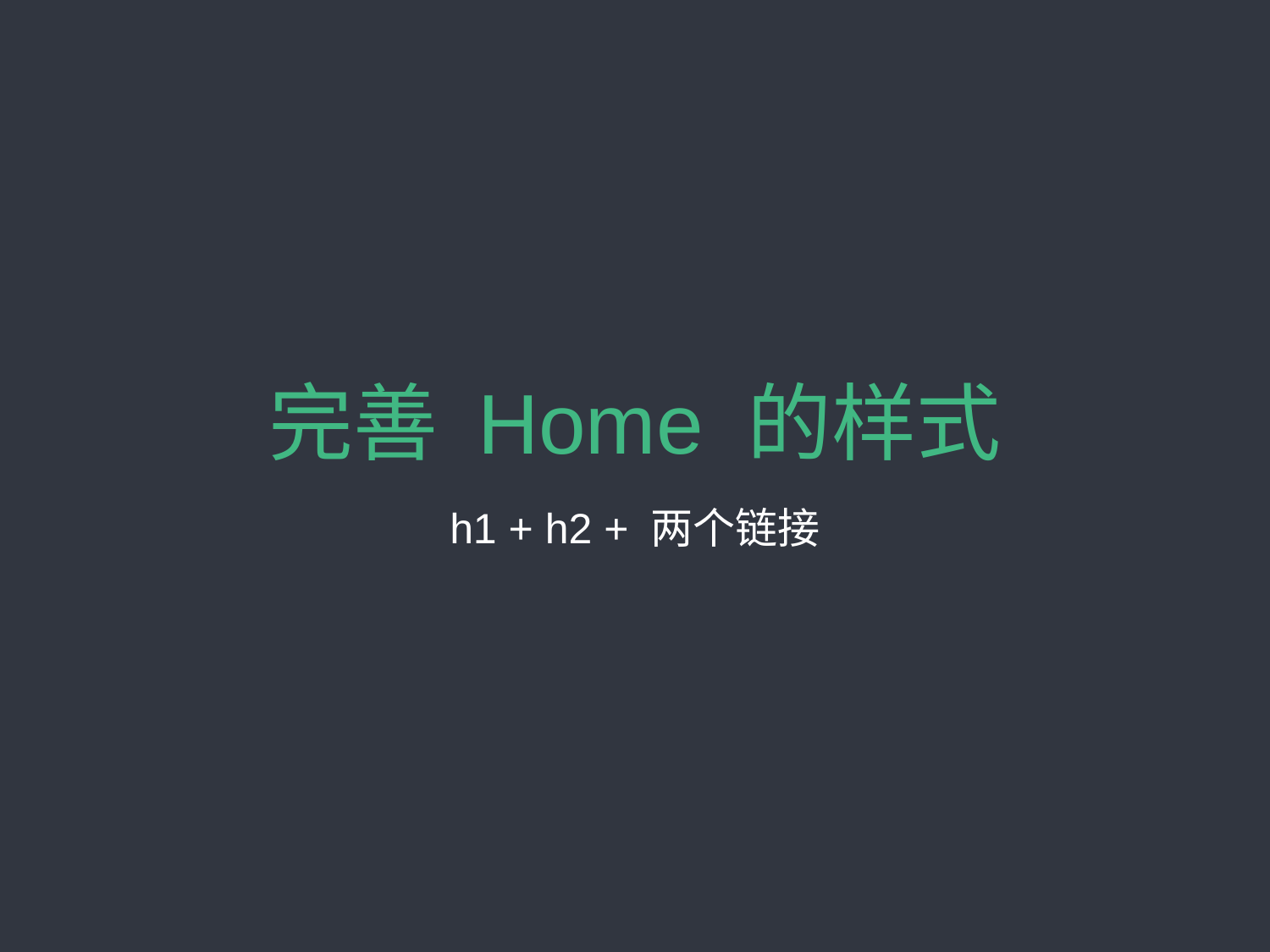

# 完善 Home 的样式
h1 + h2 + 两个链接